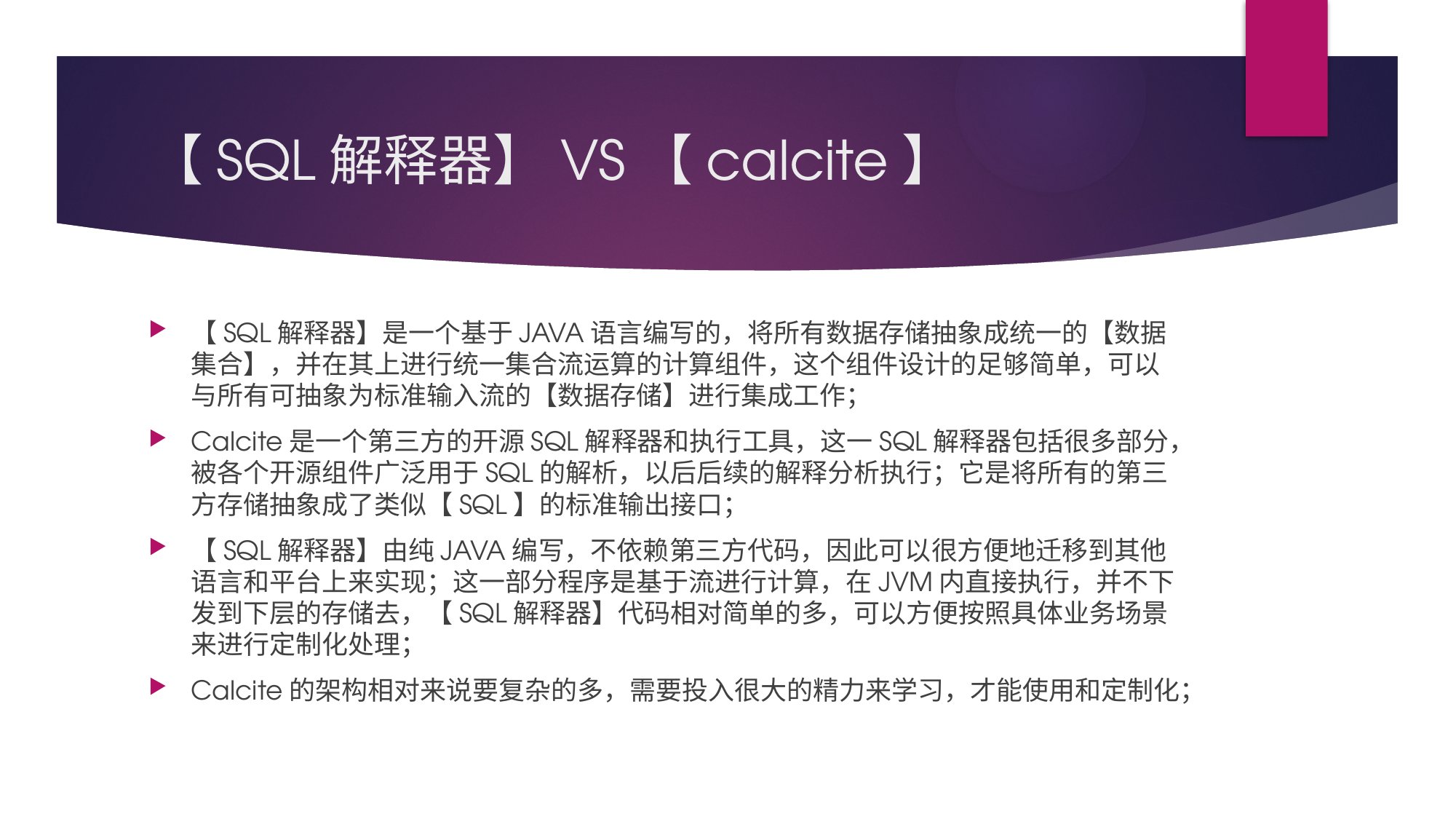

# 【SQL解释器】VS【calcite】
【SQL解释器】是一个基于JAVA语言编写的，将所有数据存储抽象成统一的【数据集合】，并在其上进行统一集合流运算的计算组件，这个组件设计的足够简单，可以与所有可抽象为标准输入流的【数据存储】进行集成工作；
Calcite是一个第三方的开源SQL解释器和执行工具，这一SQL解释器包括很多部分，被各个开源组件广泛用于SQL的解析，以后后续的解释分析执行；它是将所有的第三方存储抽象成了类似【SQL】的标准输出接口；
【SQL解释器】由纯JAVA编写，不依赖第三方代码，因此可以很方便地迁移到其他语言和平台上来实现；这一部分程序是基于流进行计算，在JVM内直接执行，并不下发到下层的存储去，【SQL解释器】代码相对简单的多，可以方便按照具体业务场景来进行定制化处理；
Calcite的架构相对来说要复杂的多，需要投入很大的精力来学习，才能使用和定制化；